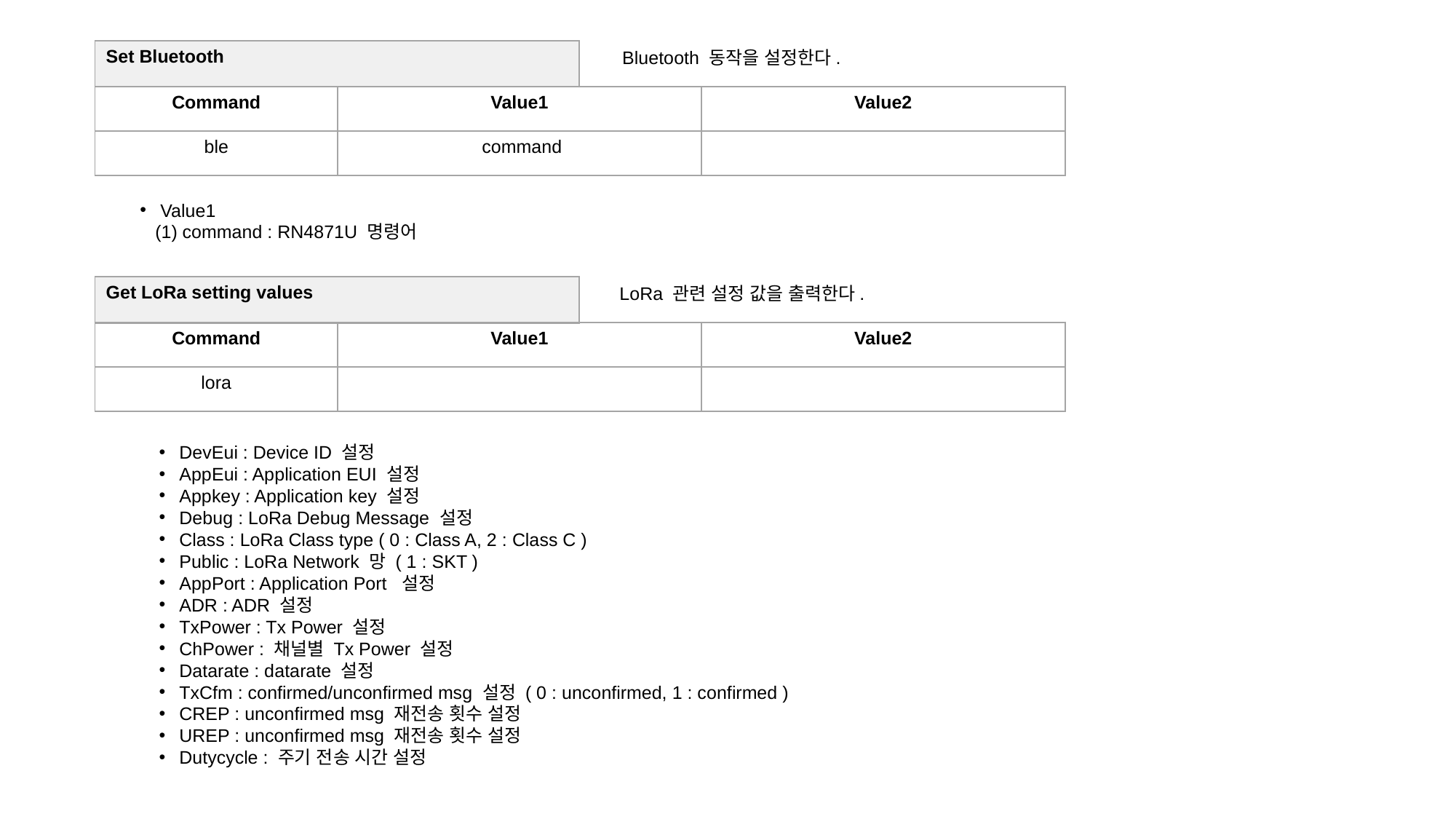

| Set Bluetooth |
| --- |
Bluetooth 동작을 설정한다.
| Command | Value1 | Value2 |
| --- | --- | --- |
| ble | command |  |
Value1
   (1) command : RN4871U 명령어
| Get LoRa setting values |
| --- |
LoRa 관련 설정 값을 출력한다.
| Command | Value1 | Value2 |
| --- | --- | --- |
| lora |  |  |
DevEui : Device ID 설정
AppEui : Application EUI 설정
Appkey : Application key 설정
Debug : LoRa Debug Message 설정
Class : LoRa Class type ( 0 : Class A, 2 : Class C )
Public : LoRa Network 망 ( 1 : SKT )
AppPort : Application Port  설정
ADR : ADR 설정
TxPower : Tx Power 설정
ChPower : 채널별 Tx Power 설정
Datarate : datarate 설정
TxCfm : confirmed/unconfirmed msg 설정 ( 0 : unconfirmed, 1 : confirmed )
CREP : unconfirmed msg 재전송 횟수 설정
UREP : unconfirmed msg 재전송 횟수 설정
Dutycycle : 주기 전송 시간 설정